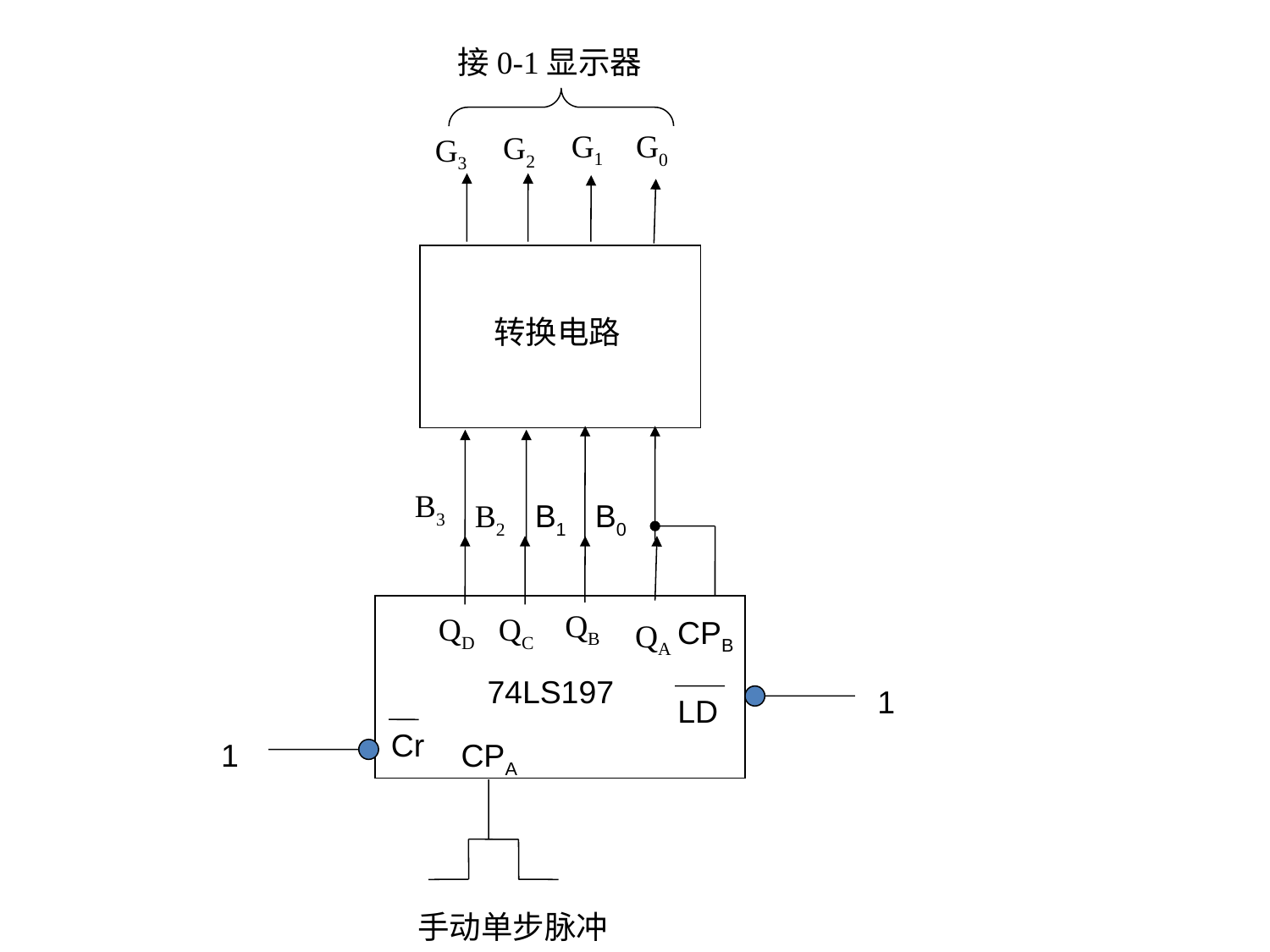

接0-1显示器
G1
G0
G2
G3

转换电路

B3
B2
B1
B0

QB
CPB
QD
QC
QA
74LS197
1
LD

Cr

1
CPA

手动单步脉冲